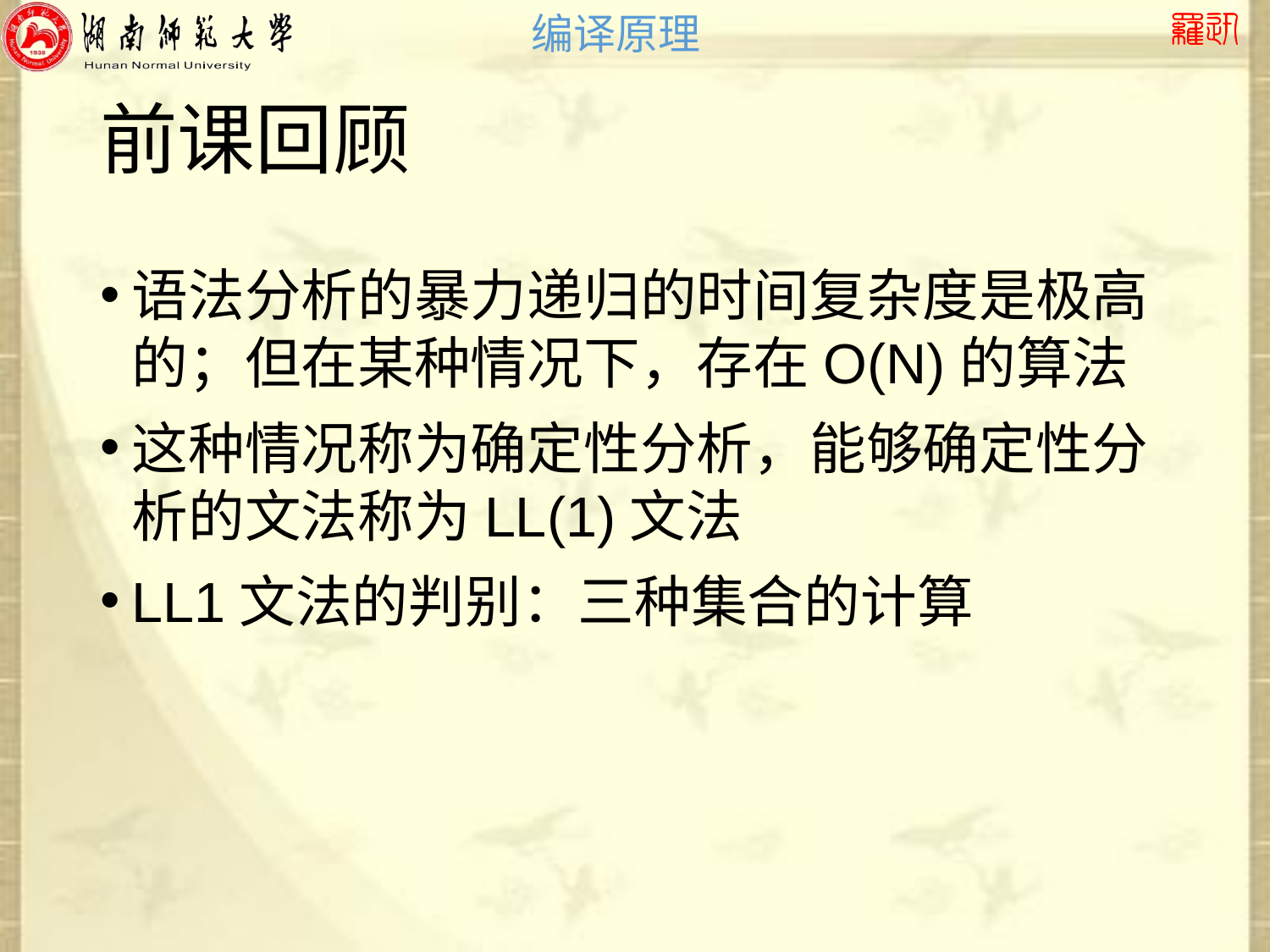

# 前课回顾
语法分析的暴力递归的时间复杂度是极高的；但在某种情况下，存在O(N)的算法
这种情况称为确定性分析，能够确定性分析的文法称为LL(1)文法
LL1文法的判别：三种集合的计算